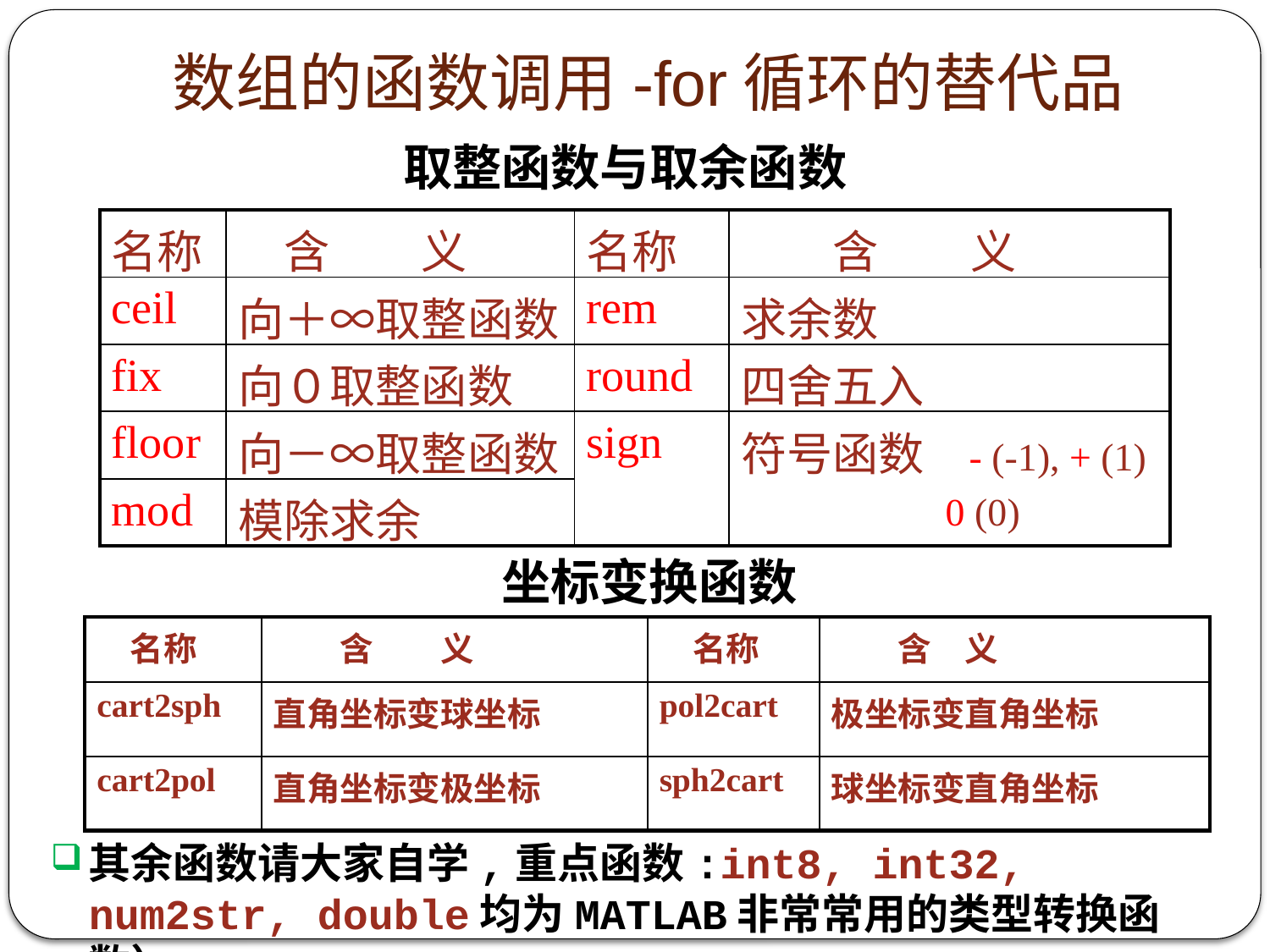

# 数组的函数调用-for循环的替代品
取整函数与取余函数
| 名称 | 含　　义 | 名称 | 含　　义 |
| --- | --- | --- | --- |
| ceil | 向＋∞取整函数 | rem | 求余数 |
| fix | 向０取整函数 | round | 四舍五入 |
| floor | 向－∞取整函数 | sign | 符号函数 - (-1), + (1) 0 (0) |
| mod | 模除求余 |  |  |
　　　　　　　　坐标变换函数
| 名称 | 含　　义 | 名称 | 含　义 |
| --- | --- | --- | --- |
| cart2sph | 直角坐标变球坐标 | pol2cart | 极坐标变直角坐标 |
| cart2pol | 直角坐标变极坐标 | sph2cart | 球坐标变直角坐标 |
其余函数请大家自学,重点函数:int8, int32, num2str, double均为MATLAB非常常用的类型转换函数）